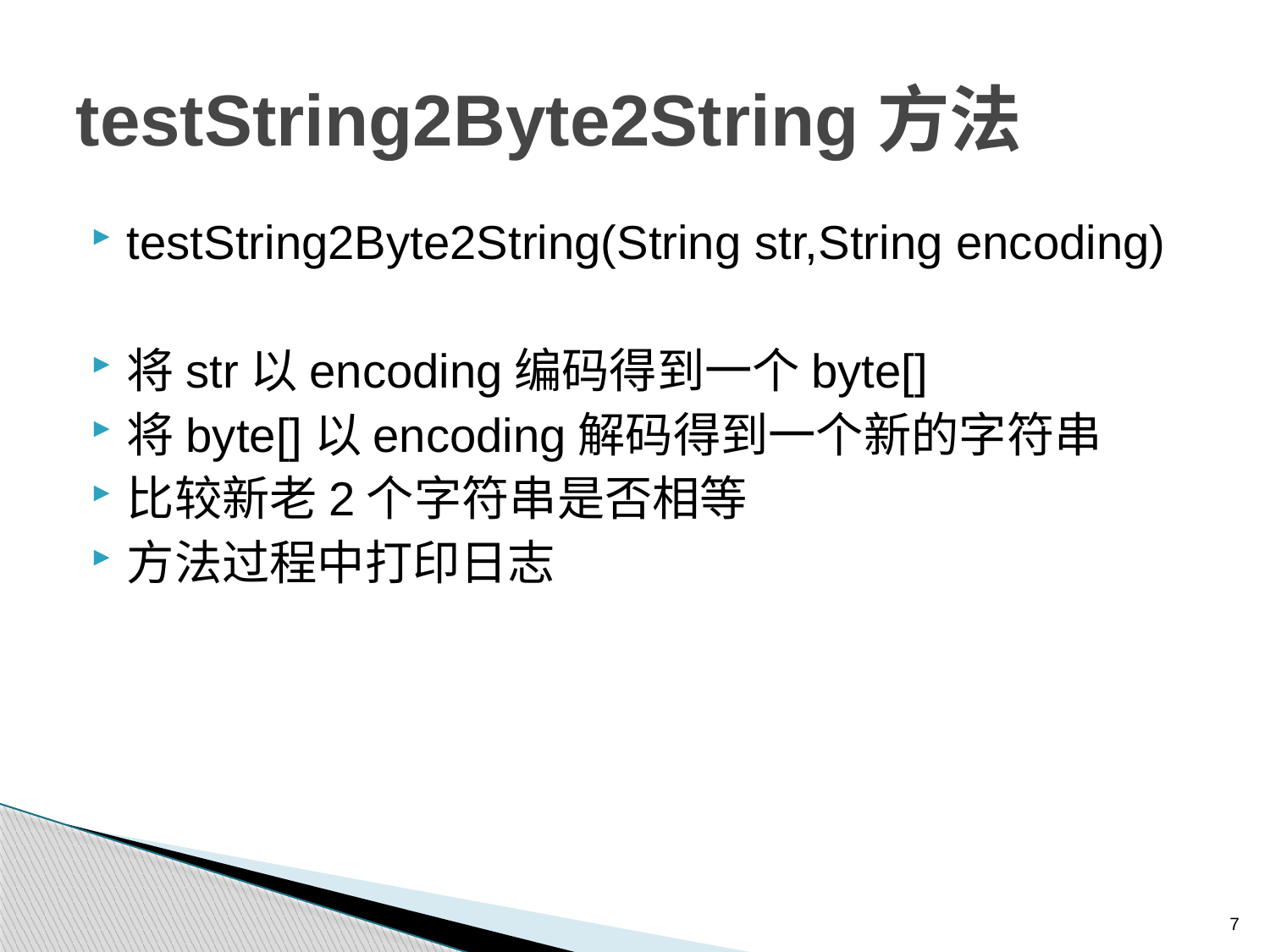

# testString2Byte2String方法
testString2Byte2String(String str,String encoding)

将str以encoding编码得到一个byte[]
将byte[]以encoding解码得到一个新的字符串
比较新老2个字符串是否相等
方法过程中打印日志
7